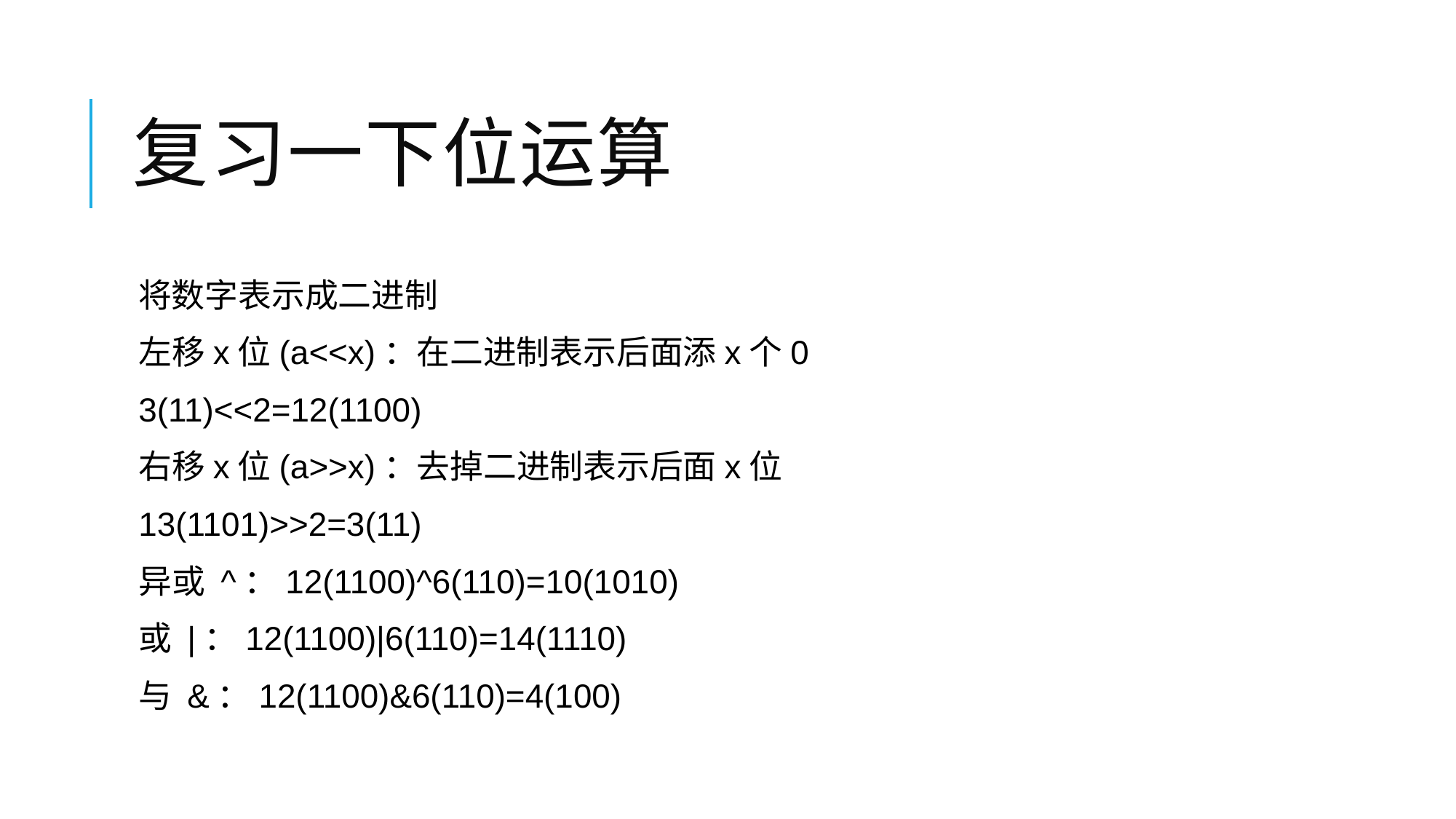

# 复习一下位运算
将数字表示成二进制
左移x位(a<<x)：在二进制表示后面添x个0
3(11)<<2=12(1100)
右移x位(a>>x)：去掉二进制表示后面x位
13(1101)>>2=3(11)
异或 ^：12(1100)^6(110)=10(1010)
或 |：12(1100)|6(110)=14(1110)
与 &：12(1100)&6(110)=4(100)